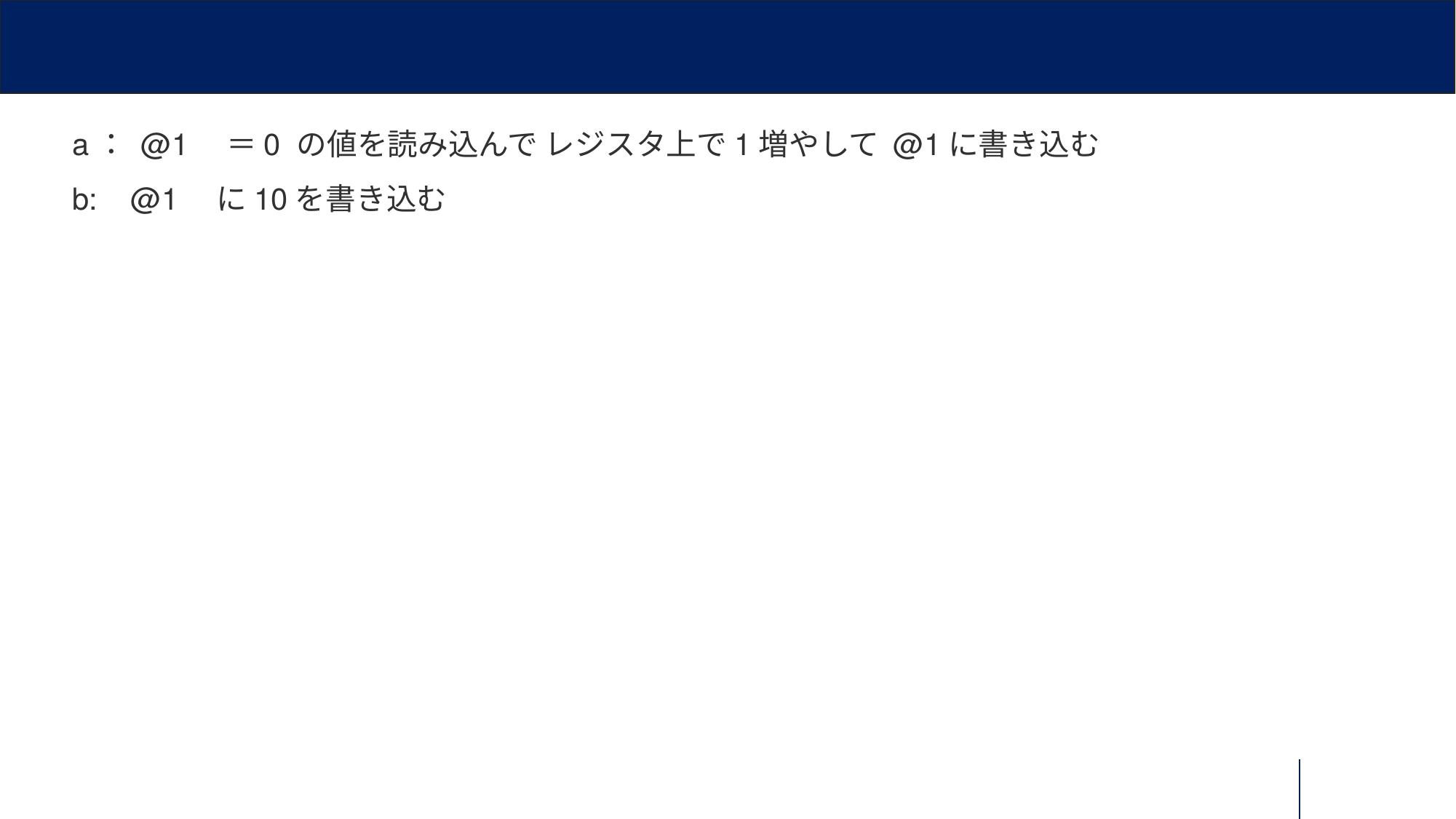

#
a： @1　＝0 の値を読み込んで レジスタ上で1増やして @1に書き込む
b:    @1　に10を書き込む